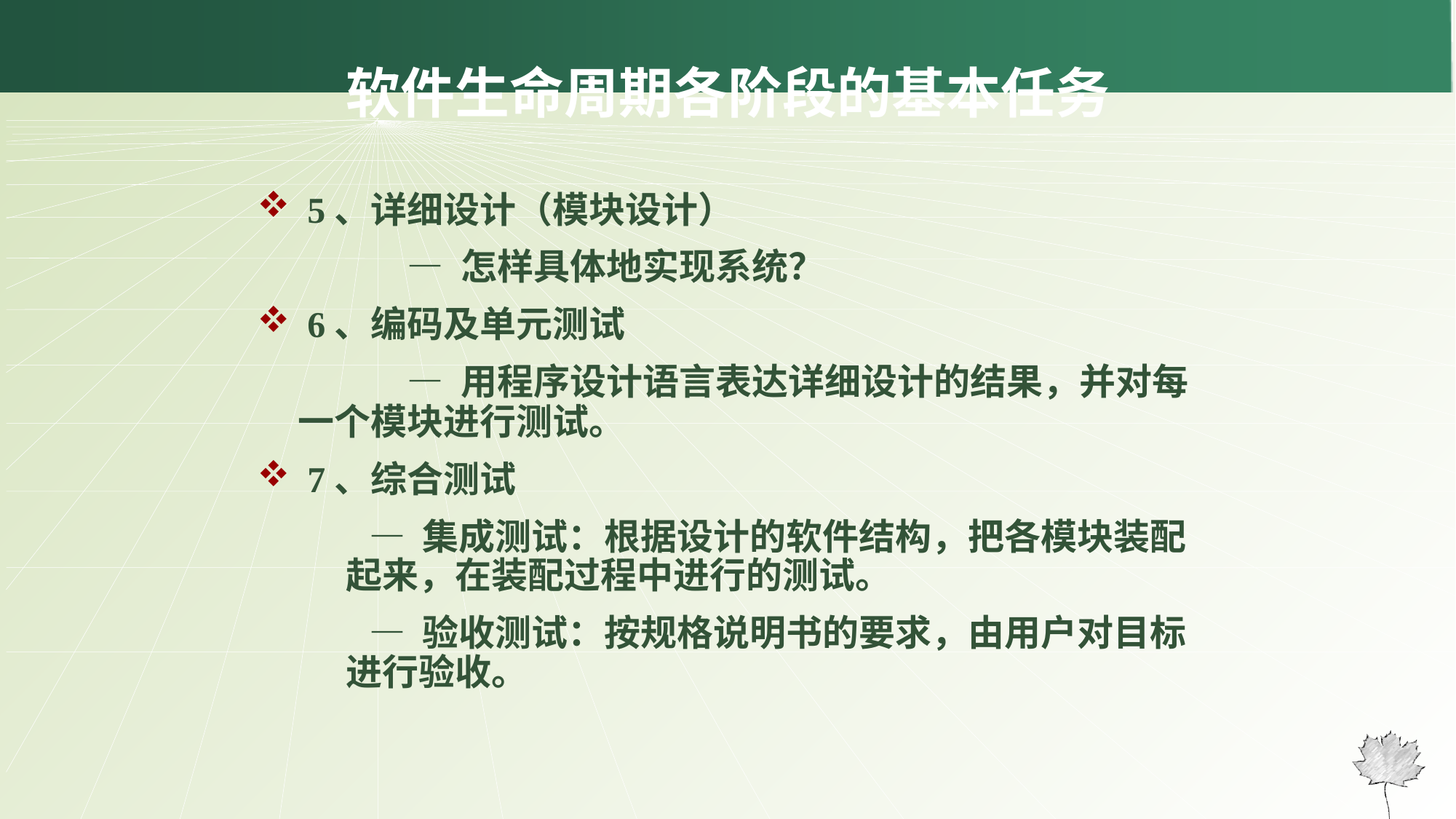

# 软件生命周期各阶段的基本任务
 5、详细设计（模块设计）
		— 怎样具体地实现系统？
 6、编码及单元测试
		— 用程序设计语言表达详细设计的结果，并对每一个模块进行测试。
 7、综合测试
       — 集成测试：根据设计的软件结构，把各模块装配起来，在装配过程中进行的测试。
       — 验收测试：按规格说明书的要求，由用户对目标进行验收。